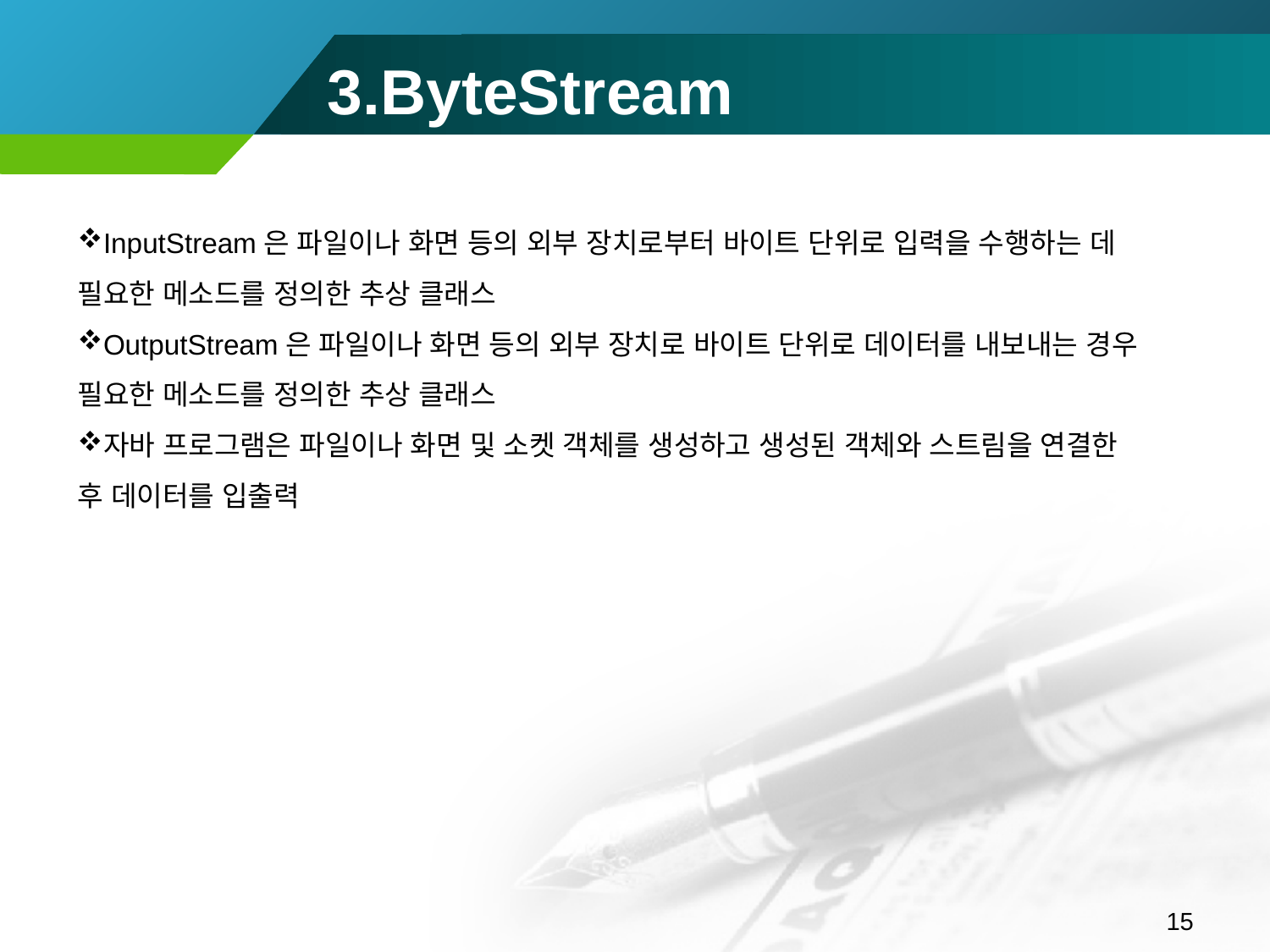

3.ByteStream
InputStream은 파일이나 화면 등의 외부 장치로부터 바이트 단위로 입력을 수행하는 데 필요한 메소드를 정의한 추상 클래스
OutputStream은 파일이나 화면 등의 외부 장치로 바이트 단위로 데이터를 내보내는 경우 필요한 메소드를 정의한 추상 클래스
자바 프로그램은 파일이나 화면 및 소켓 객체를 생성하고 생성된 객체와 스트림을 연결한 후 데이터를 입출력
15